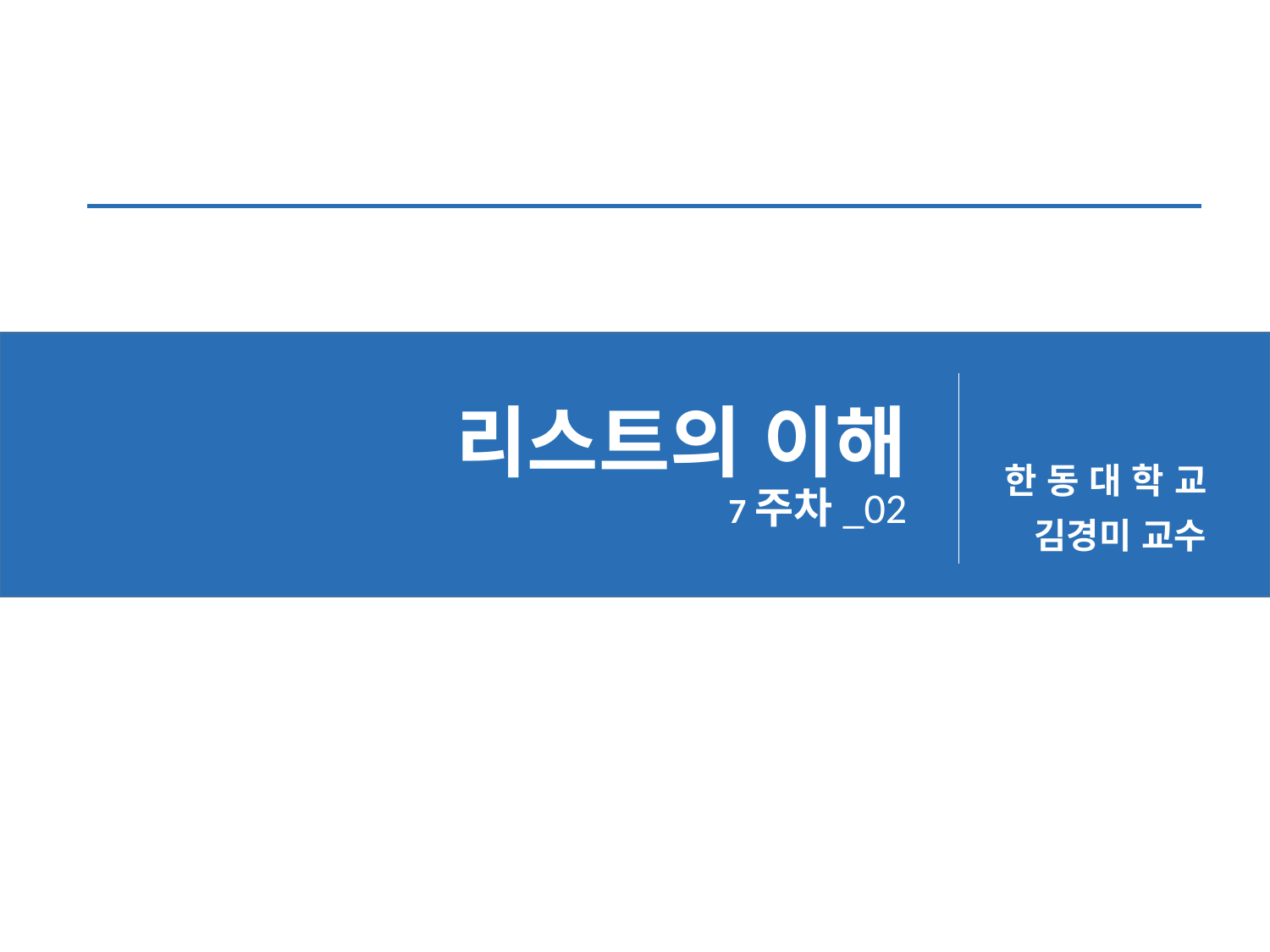

# 리스트의 이해 7주차_02
한 동 대 학 교
 김경미 교수